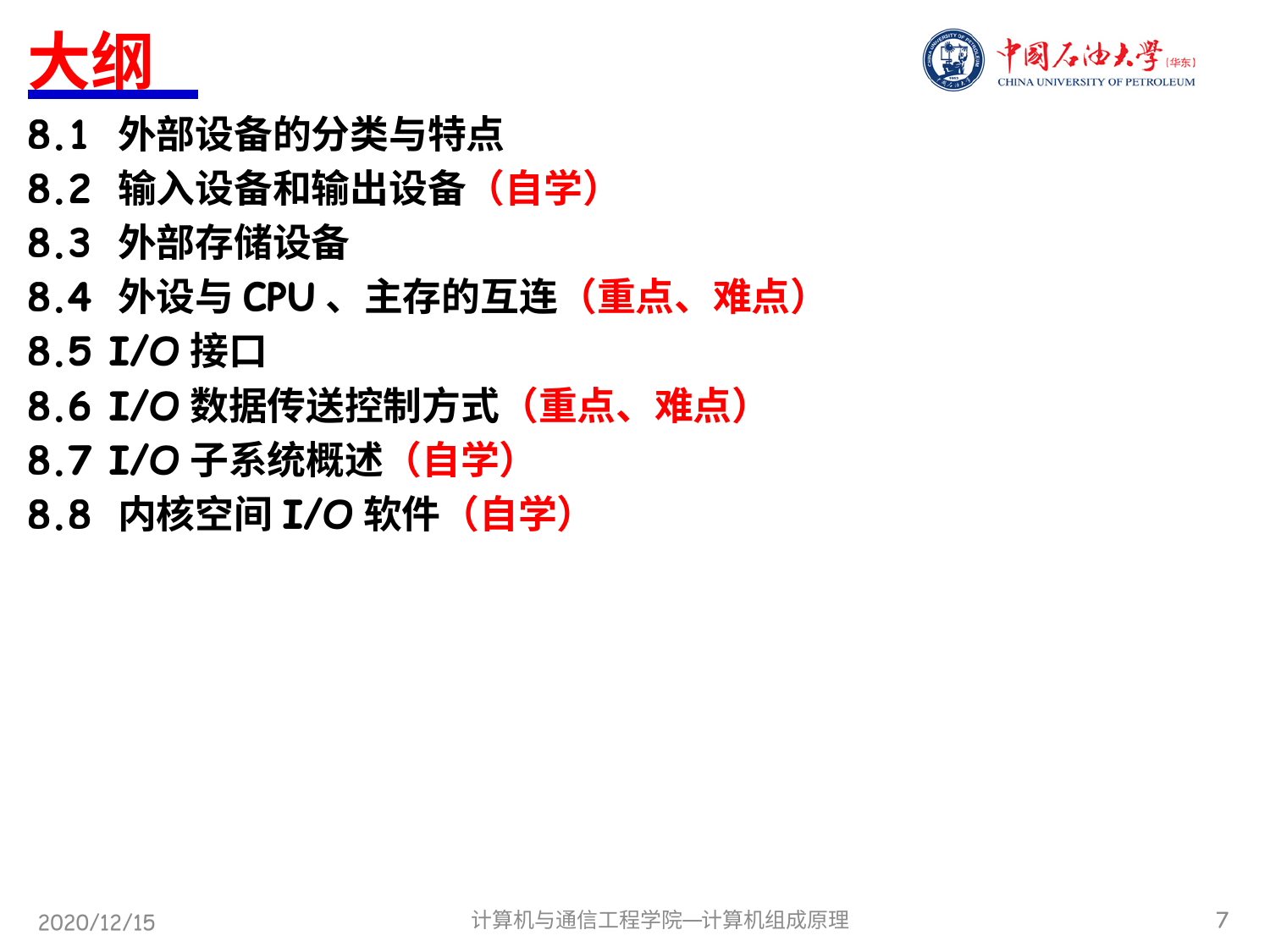

# 大纲
8.1 外部设备的分类与特点
8.2 输入设备和输出设备（自学）
8.3 外部存储设备
8.4 外设与CPU、主存的互连（重点、难点）
8.5 I/O接口
8.6 I/O数据传送控制方式（重点、难点）
8.7 I/O子系统概述（自学）
8.8 内核空间I/O软件（自学）

计算机与通信工程学院—计算机组成原理
7
2020/12/15